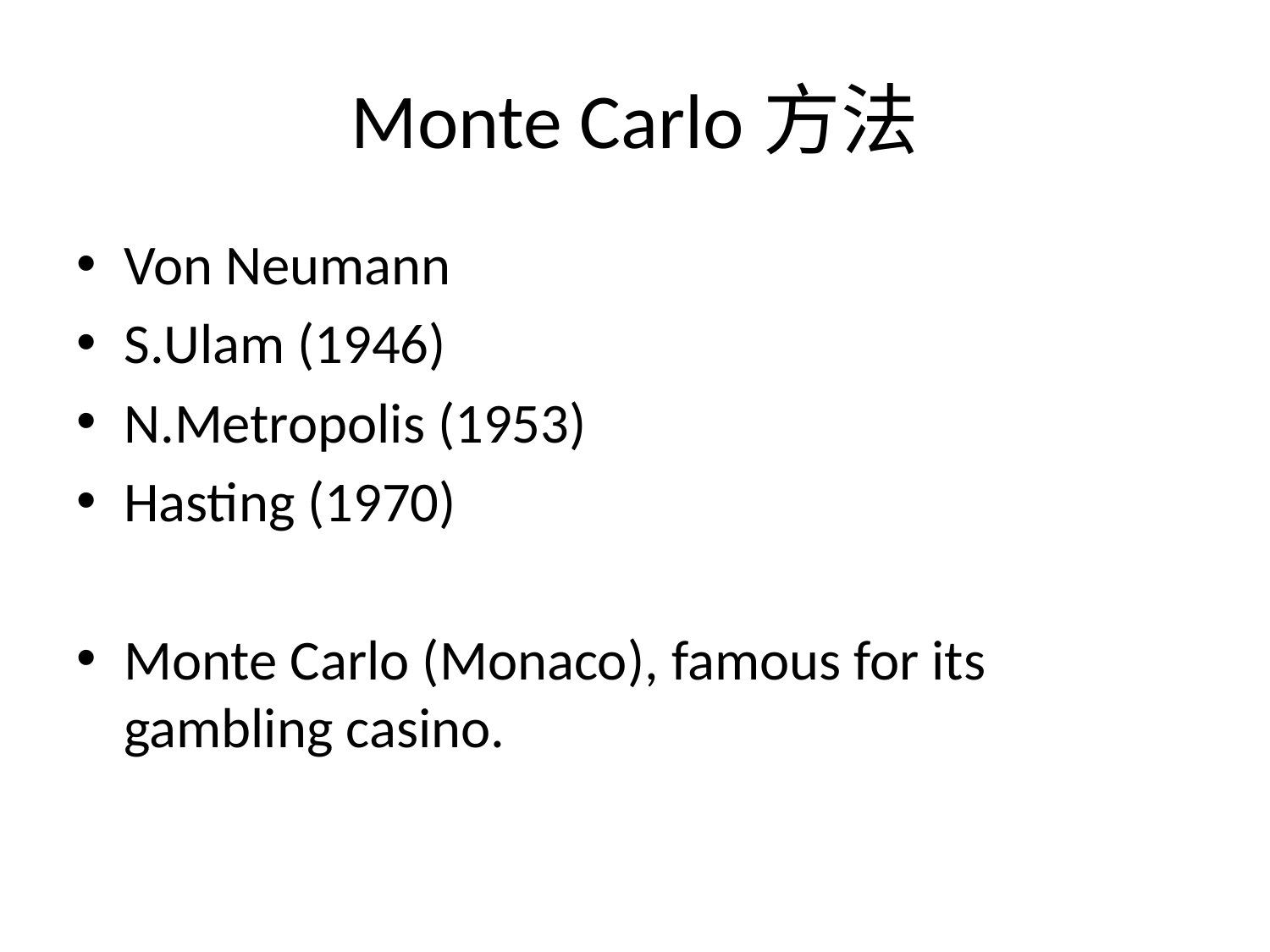

# Monte Carlo方法
Von Neumann
S.Ulam (1946)
N.Metropolis (1953)
Hasting (1970)

Monte Carlo (Monaco), famous for its gambling casino.